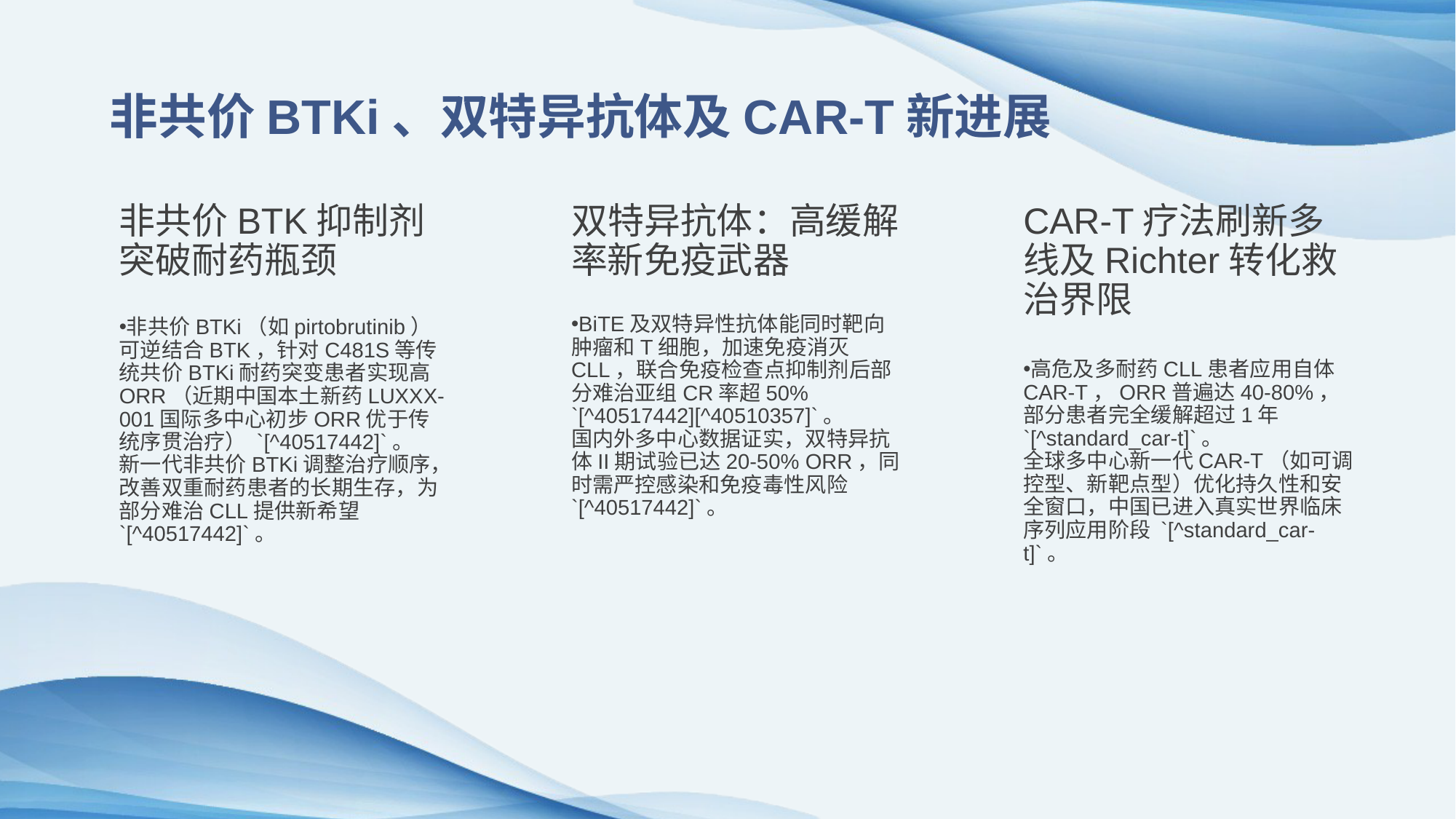

非共价BTKi、双特异抗体及CAR-T新进展
非共价BTK抑制剂突破耐药瓶颈
双特异抗体：高缓解率新免疫武器
CAR-T疗法刷新多线及Richter转化救治界限
BiTE及双特异性抗体能同时靶向肿瘤和T细胞，加速免疫消灭CLL，联合免疫检查点抑制剂后部分难治亚组CR率超50% `[^40517442][^40510357]`。
国内外多中心数据证实，双特异抗体II期试验已达20-50% ORR，同时需严控感染和免疫毒性风险 `[^40517442]`。
非共价BTKi（如pirtobrutinib）可逆结合BTK，针对C481S等传统共价BTKi耐药突变患者实现高ORR（近期中国本土新药LUXXX-001国际多中心初步ORR优于传统序贯治疗） `[^40517442]`。
新一代非共价BTKi调整治疗顺序，改善双重耐药患者的长期生存，为部分难治CLL提供新希望 `[^40517442]`。
高危及多耐药CLL患者应用自体CAR-T，ORR普遍达40-80%，部分患者完全缓解超过1年 `[^standard_car-t]`。
全球多中心新一代CAR-T（如可调控型、新靶点型）优化持久性和安全窗口，中国已进入真实世界临床序列应用阶段 `[^standard_car-t]`。